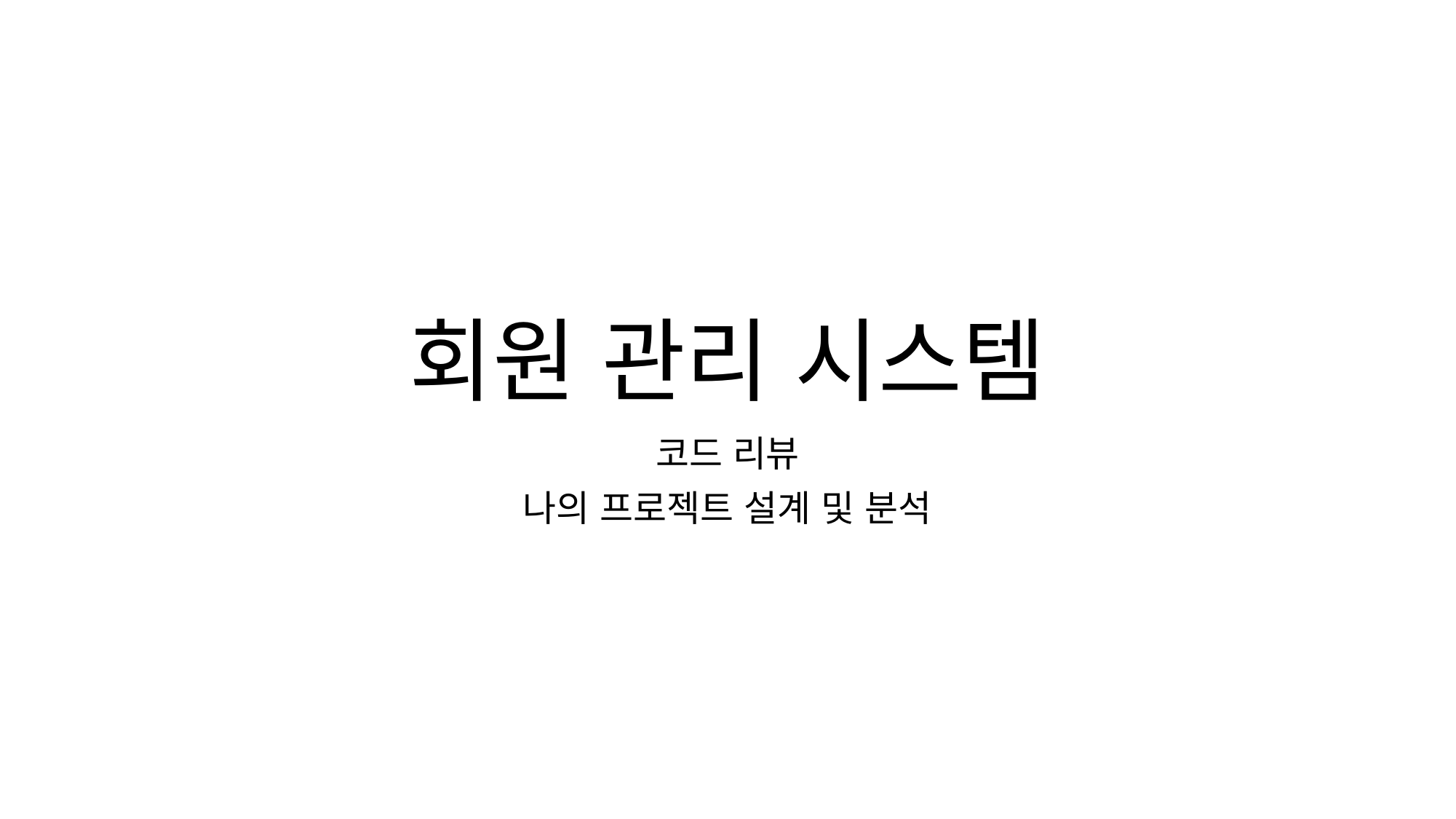

# 회원 관리 시스템
코드 리뷰
나의 프로젝트 설계 및 분석